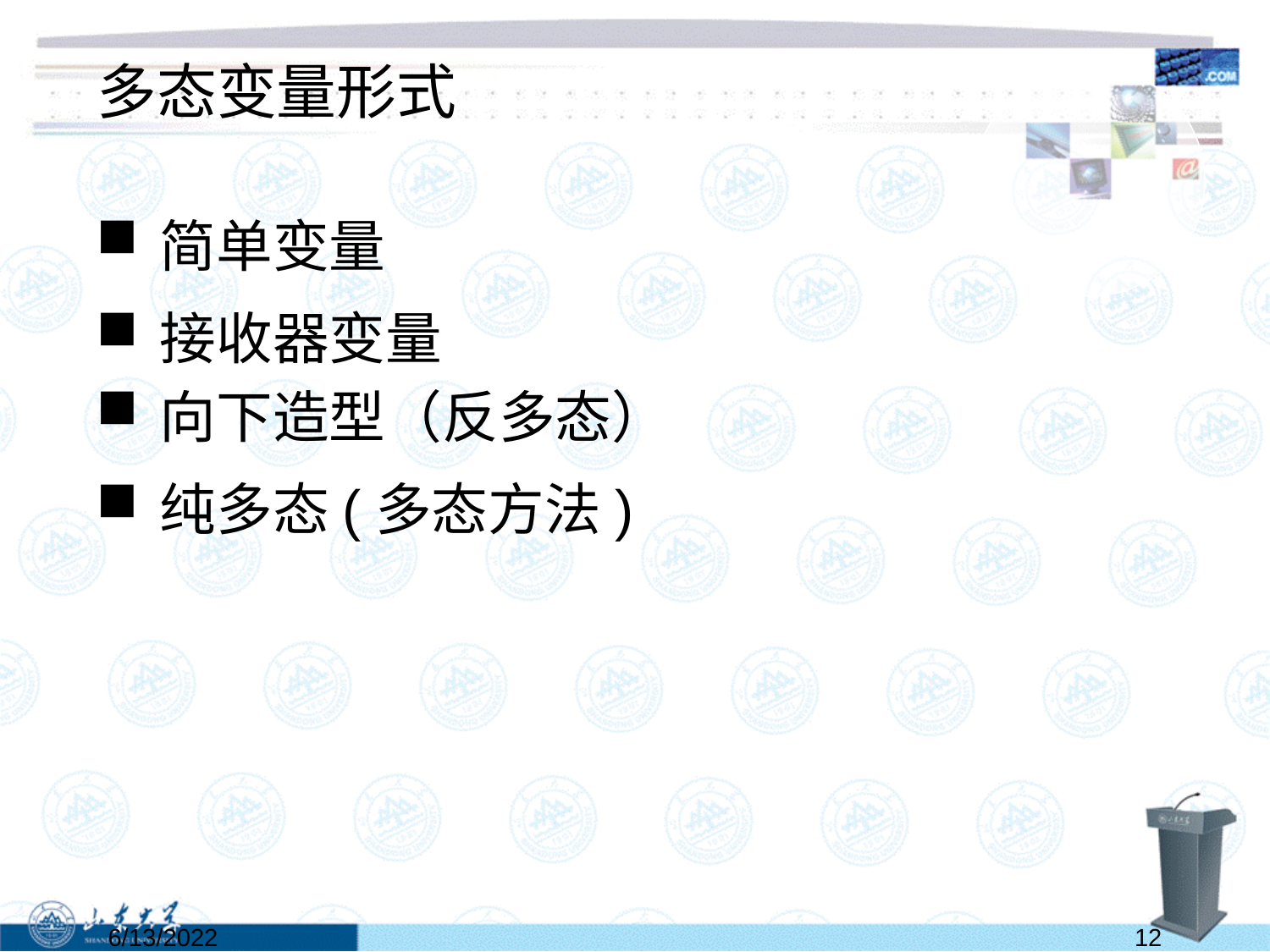

# 多态变量形式
简单变量
接收器变量
向下造型（反多态）
纯多态(多态方法)
6/13/2022
12